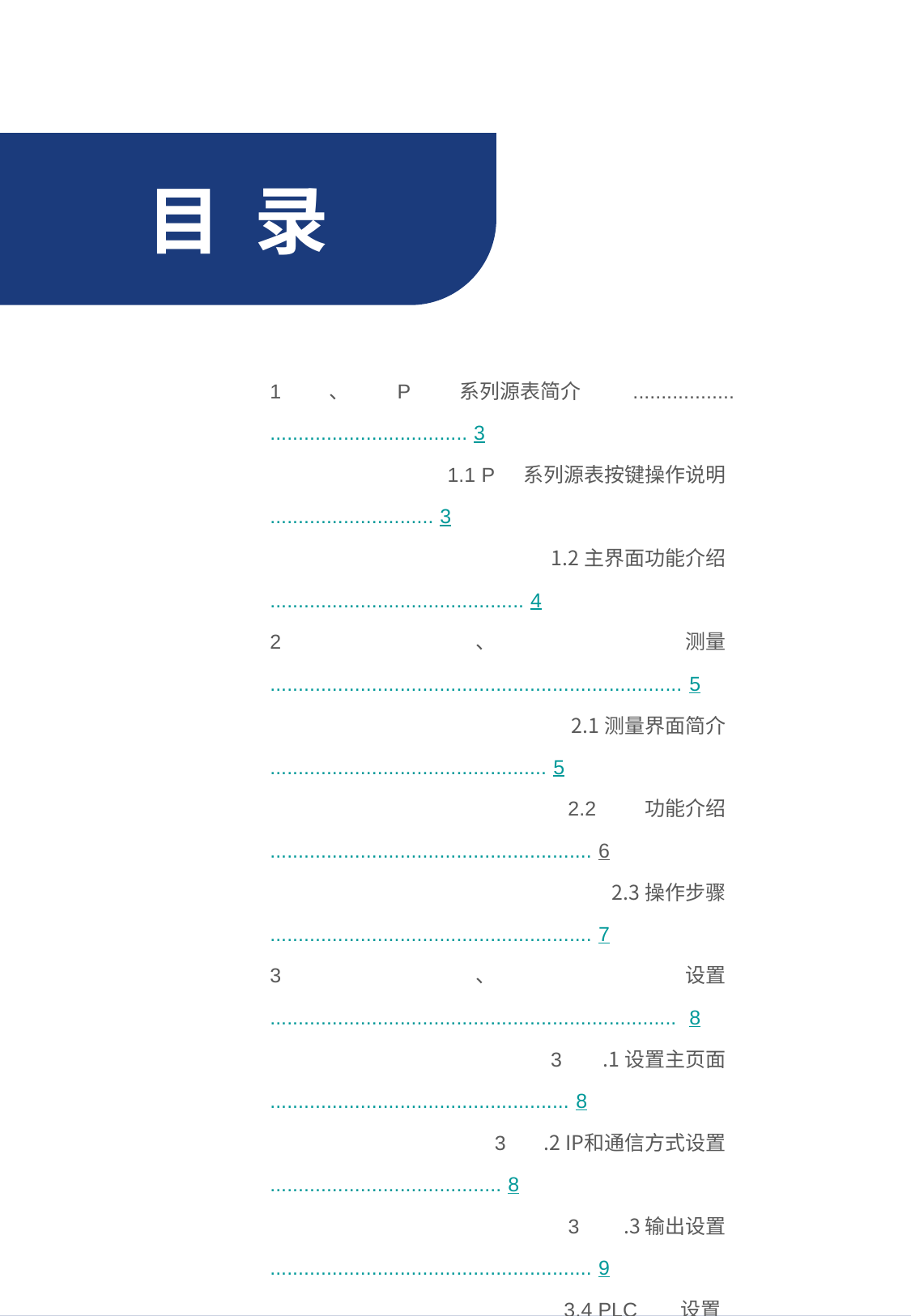

1、P 系列源表简介  ..................................................... 3
      1.1 P 系列源表按键操作说明  ............................. 3
      1.2 主界面功能介绍  ............................................. 4
2、测量  ......................................................................... 5
      2.1 测量界面简介  ................................................. 5
      2.2 功能介绍  ......................................................... 6
      2.3 操作步骤  ......................................................... 7
3、设置  ........................................................................  8
      3.1 设置主页面  ..................................................... 8
      3.2 IP和通信方式设置  ......................................... 8
      3.3 输出设置  ......................................................... 9
      3.4 PLC设置   ......................................................... 9
      3.5 触发设置  ........................................................10
      3.6 时间设置  ........................................................10
      3.7 版本设置  ....................................................... 11
4、版本信息  ............................................................... 12
5、扫描  ....................................................................... 13
      5.1 扫描界面简介  ............................................... 13
      5.2 操作步骤  ....................................................... 14
6、快速模式  ............................................................... 17